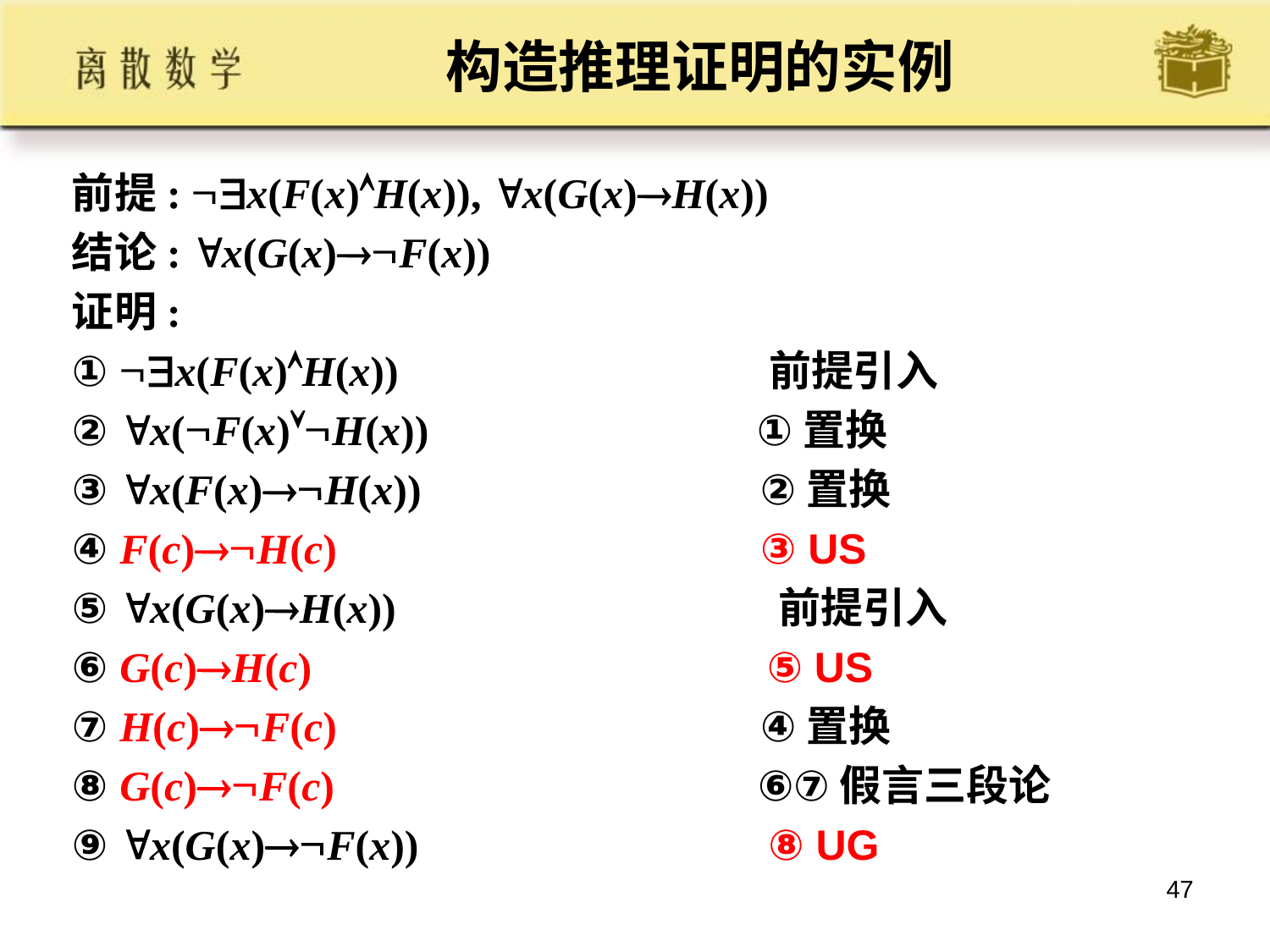

# 构造推理证明的实例
前提: ¬∃x(F(x)∧H(x)), ∀x(G(x)→H(x))
结论: ∀x(G(x)→¬F(x))
证明:
① ¬∃x(F(x)∧H(x))                                  前提引入
② ∀x(¬F(x)∨¬H(x))                               ①置换
③ ∀x(F(x)→¬H(x))                                ②置换
④ F(c)→¬H(c)                                        ③ US
⑤ ∀x(G(x)→H(x))                                   前提引入
⑥ G(c)→H(c)                                           ⑤ US
⑦ H(c)→¬F(c)                                        ④置换
⑧ G(c)→¬F(c)                                        ⑥⑦假言三段论
⑨ ∀x(G(x)→¬F(x))                                 ⑧ UG
47